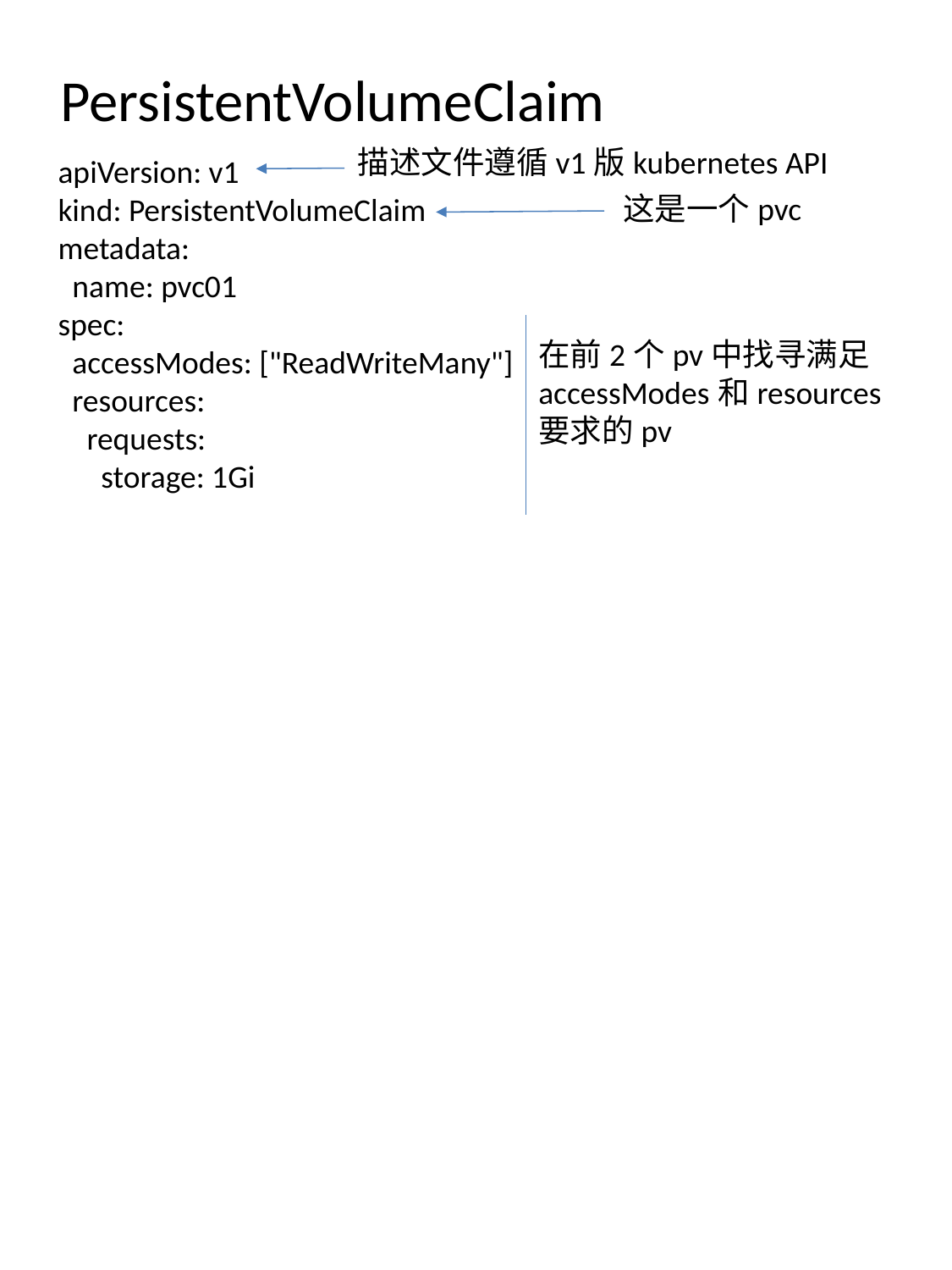

# PersistentVolumeClaim
描述文件遵循v1版kubernetes API
apiVersion: v1
kind: PersistentVolumeClaim
metadata:
  name: pvc01
spec:
  accessModes: ["ReadWriteMany"]
  resources:
    requests:
      storage: 1Gi
这是一个pvc
在前2个pv中找寻满足
accessModes和resources
要求的pv